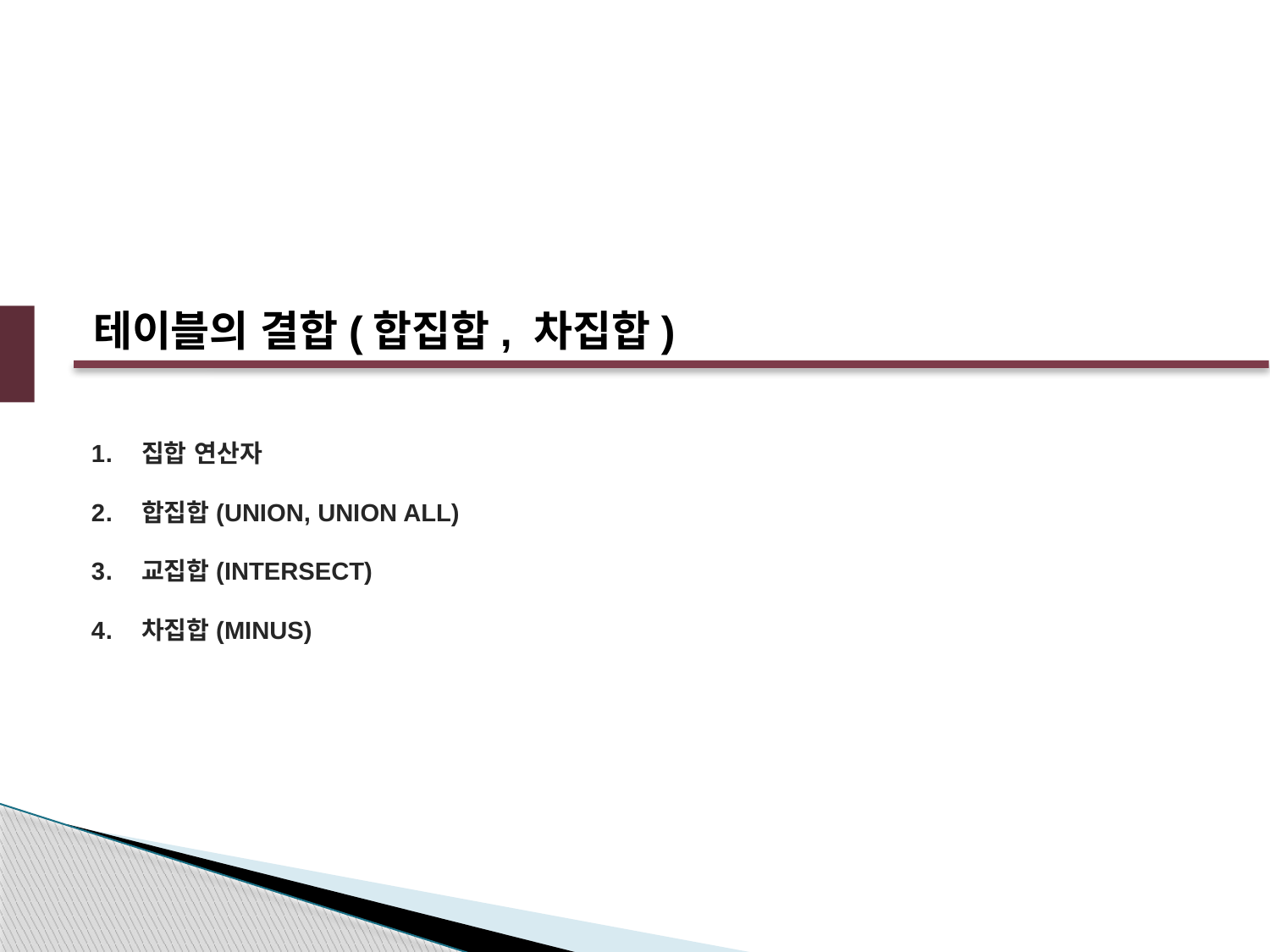

테이블의 결합(합집합, 차집합)

집합 연산자
합집합(UNION, UNION ALL)
교집합(INTERSECT)
차집합(MINUS)